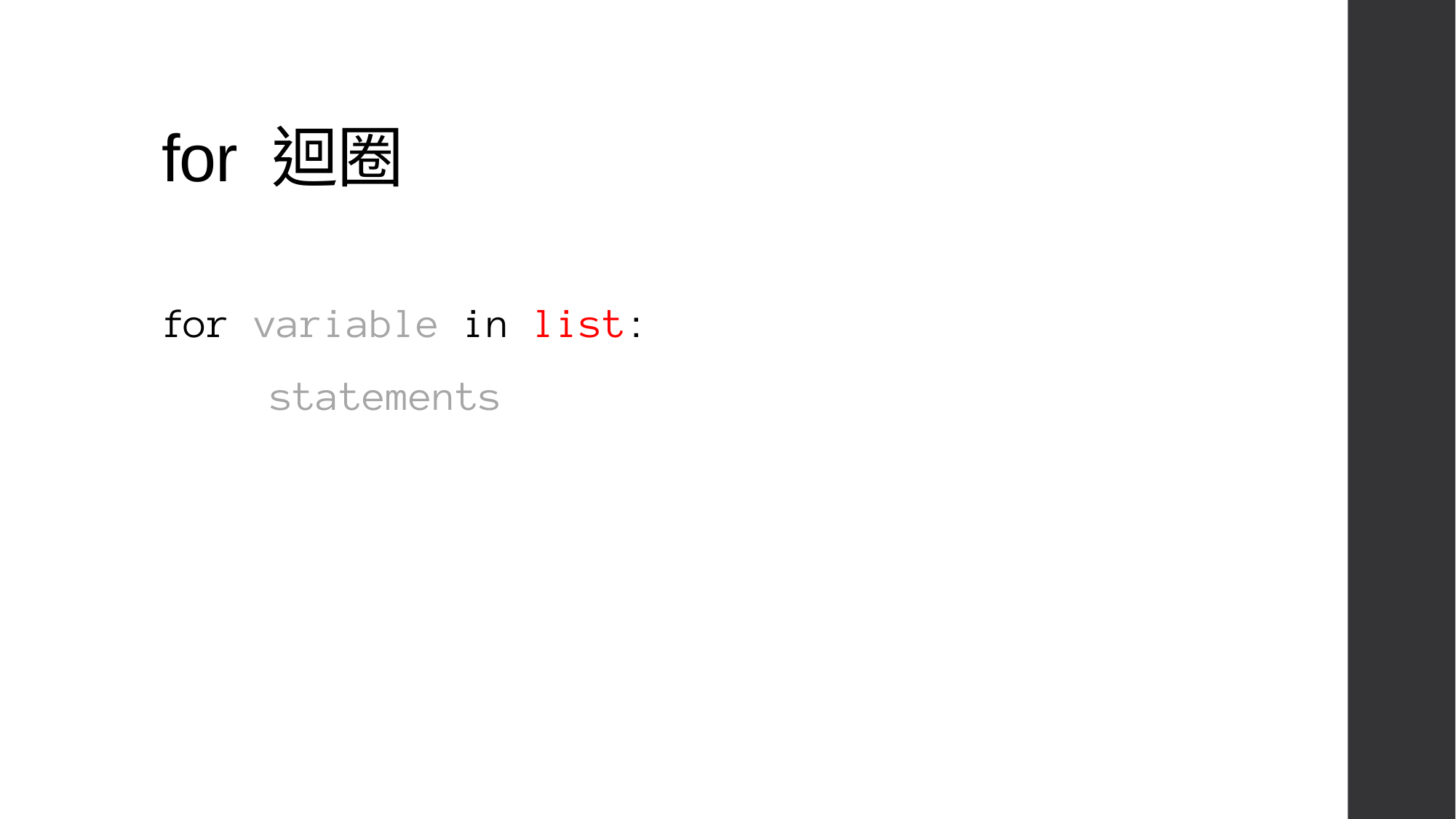

# for 迴圈

for variable in list:
	statements